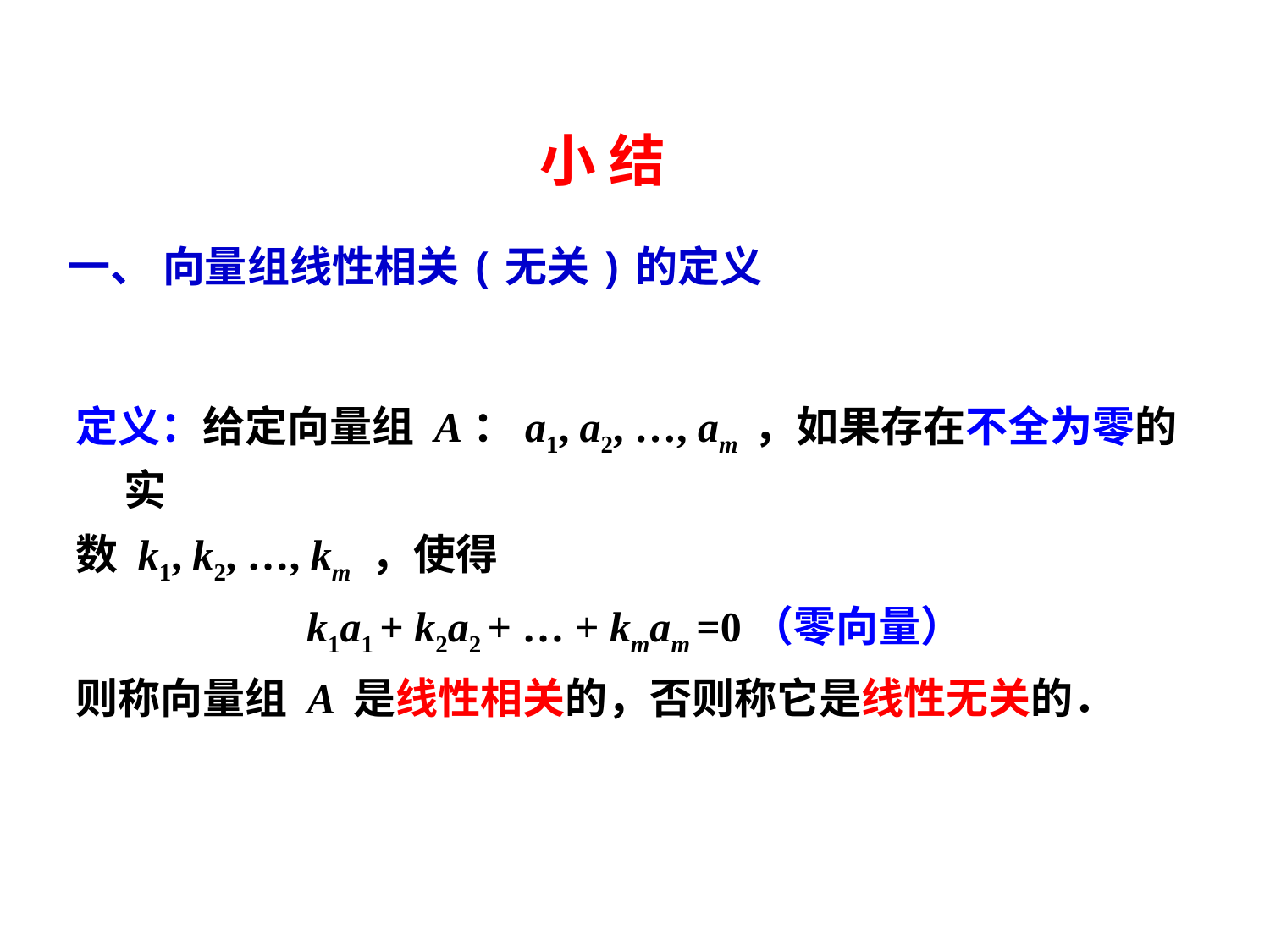

小 结
一、 向量组线性相关(无关)的定义
定义：给定向量组 A：a1, a2, …, am ，如果存在不全为零的实
数 k1, k2, …, km ，使得
k1a1 + k2a2 + … + kmam =0（零向量）
则称向量组 A 是线性相关的，否则称它是线性无关的．